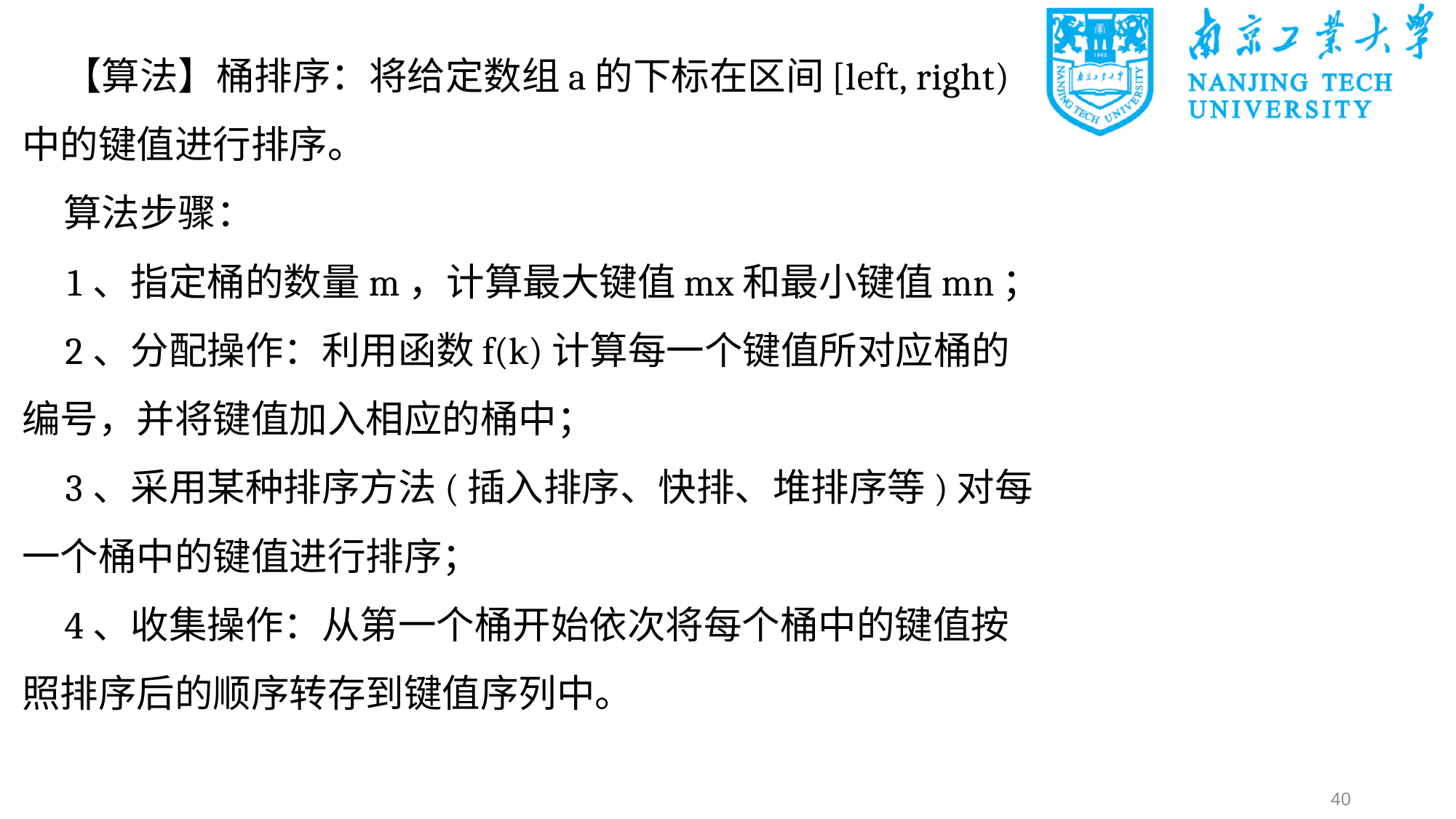

【算法】桶排序：将给定数组a的下标在区间[left, right)中的键值进行排序。
算法步骤：
1、指定桶的数量m，计算最大键值mx和最小键值mn；
2、分配操作：利用函数f(k)计算每一个键值所对应桶的编号，并将键值加入相应的桶中；
3、采用某种排序方法(插入排序、快排、堆排序等)对每一个桶中的键值进行排序；
4、收集操作：从第一个桶开始依次将每个桶中的键值按照排序后的顺序转存到键值序列中。

40